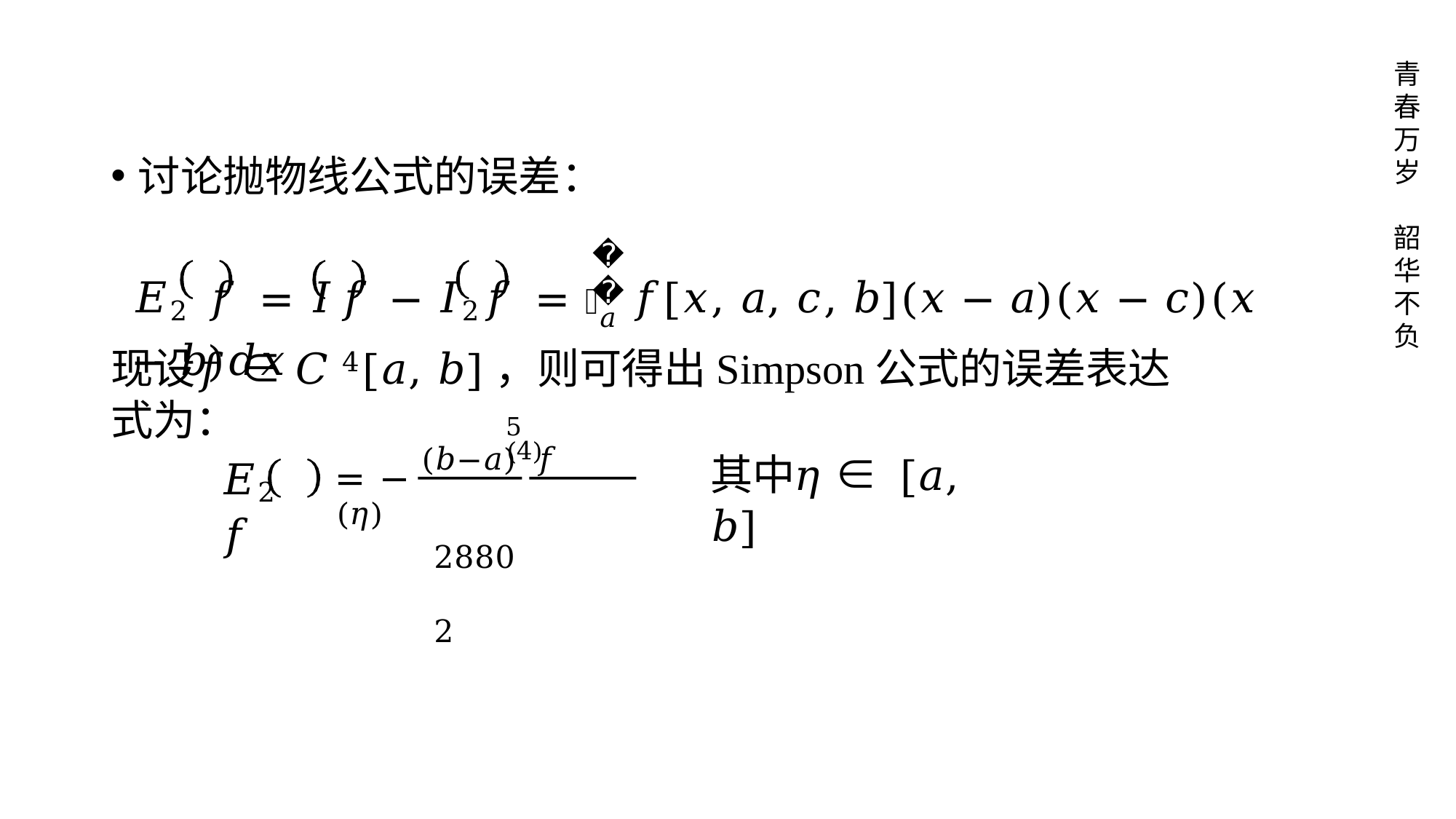

青 春 万 岁
讨论抛物线公式的误差：
韶 华 不 负
𝑏
𝐸2	𝑓	= 𝐼	𝑓	− 𝐼2	𝑓	= ׬𝑎	𝑓[𝑥, 𝑎, 𝑐, 𝑏](𝑥 − 𝑎)(𝑥 − 𝑐)(𝑥 − 𝑏)𝑑𝑥

现设𝑓 ∈ 𝐶4[𝑎, 𝑏]，则可得出Simpson公式的误差表达式为：
5	(4)
= − (𝑏−𝑎)	𝑓	(𝜂)
2880	2
𝐸2	𝑓
其中𝜂 ∈ [𝑎, 𝑏]